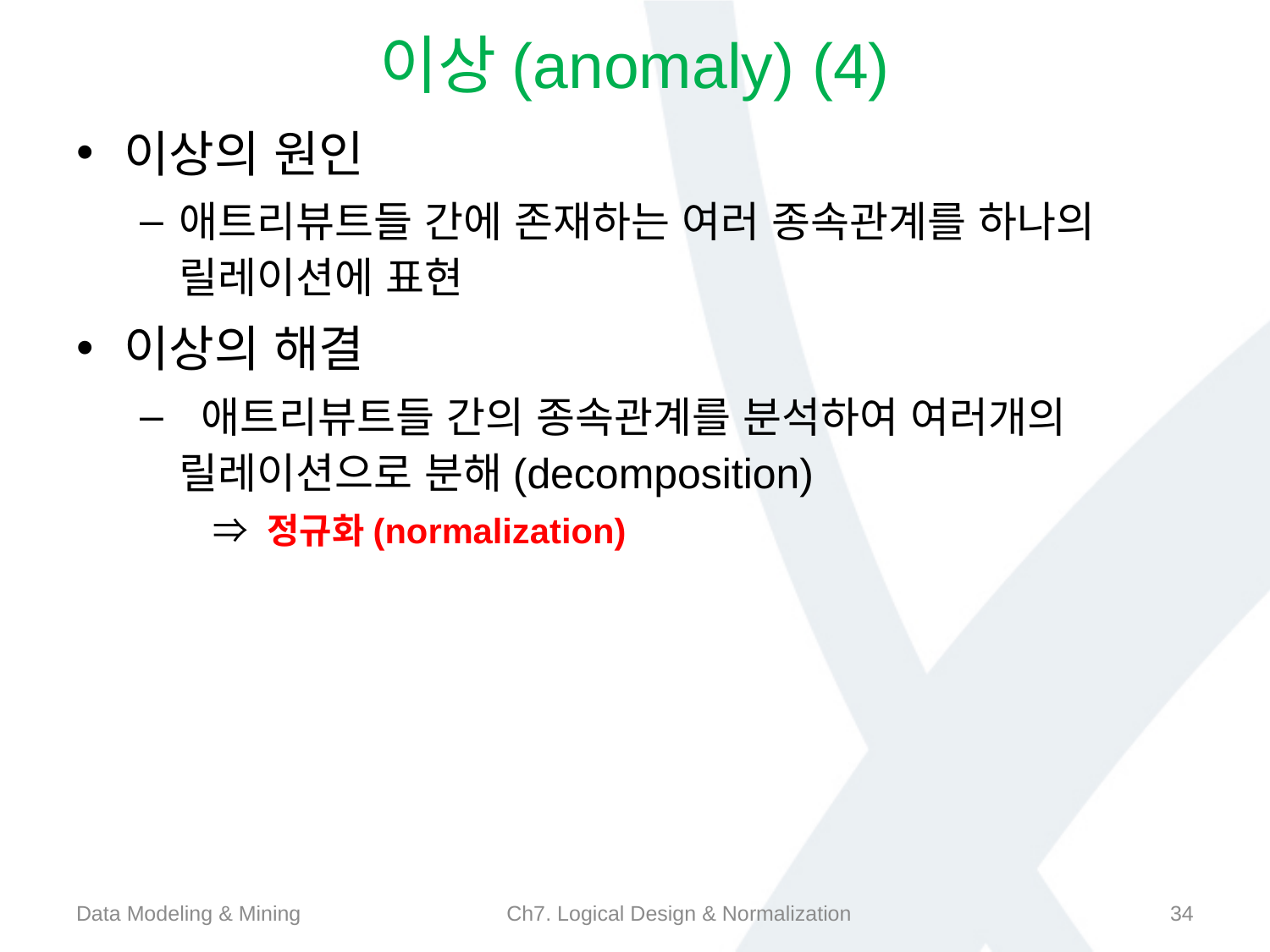

# 이상(anomaly) (4)
이상의 원인
애트리뷰트들 간에 존재하는 여러 종속관계를 하나의 릴레이션에 표현
이상의 해결
 애트리뷰트들 간의 종속관계를 분석하여 여러개의 릴레이션으로 분해(decomposition)
 ⇒ 정규화(normalization)

Data Modeling & Mining
Ch7. Logical Design & Normalization
34